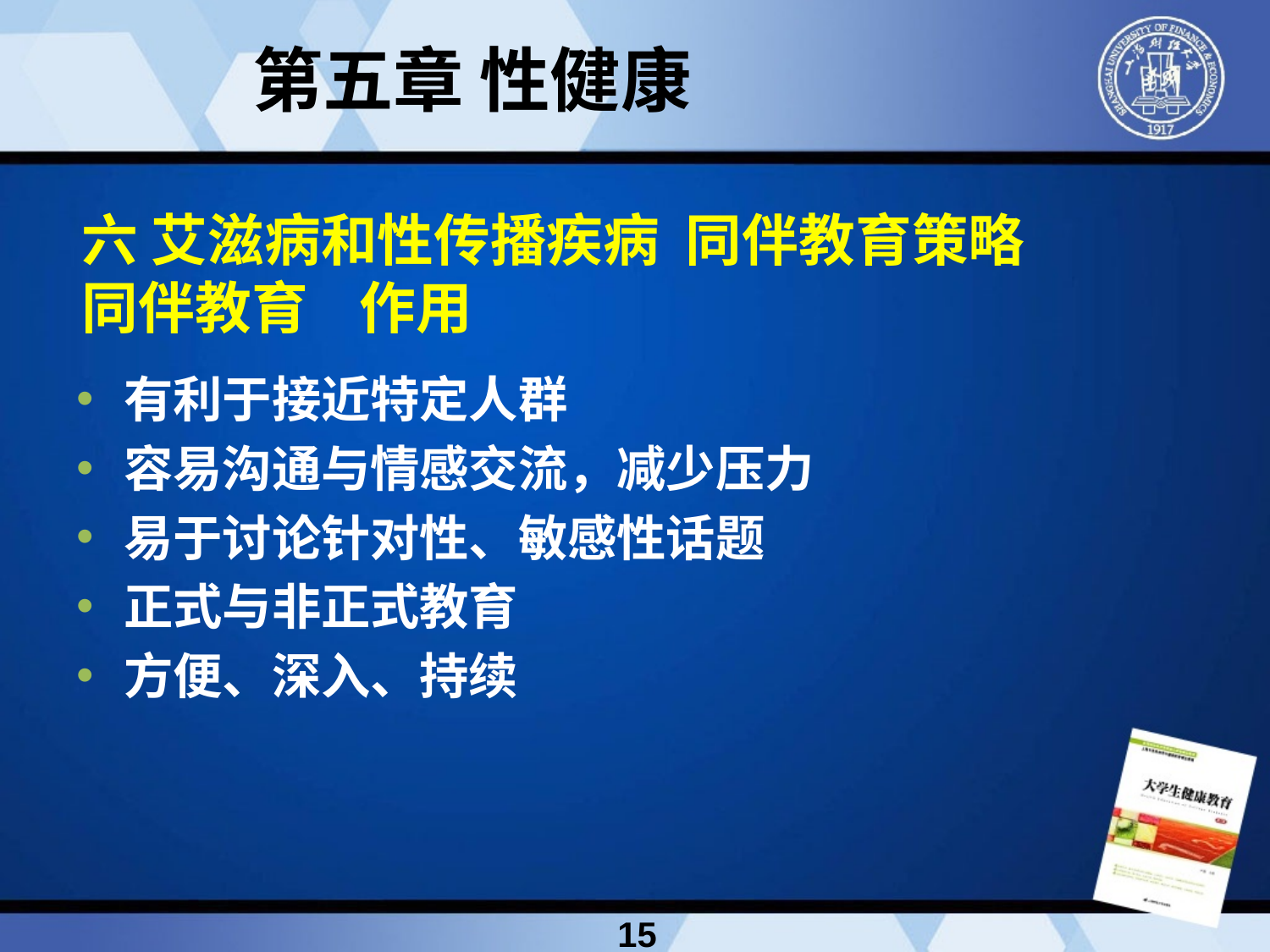

第五章 性健康
六 艾滋病和性传播疾病  同伴教育策略
同伴教育    作用
有利于接近特定人群
容易沟通与情感交流，减少压力
易于讨论针对性、敏感性话题
正式与非正式教育
方便、深入、持续

15